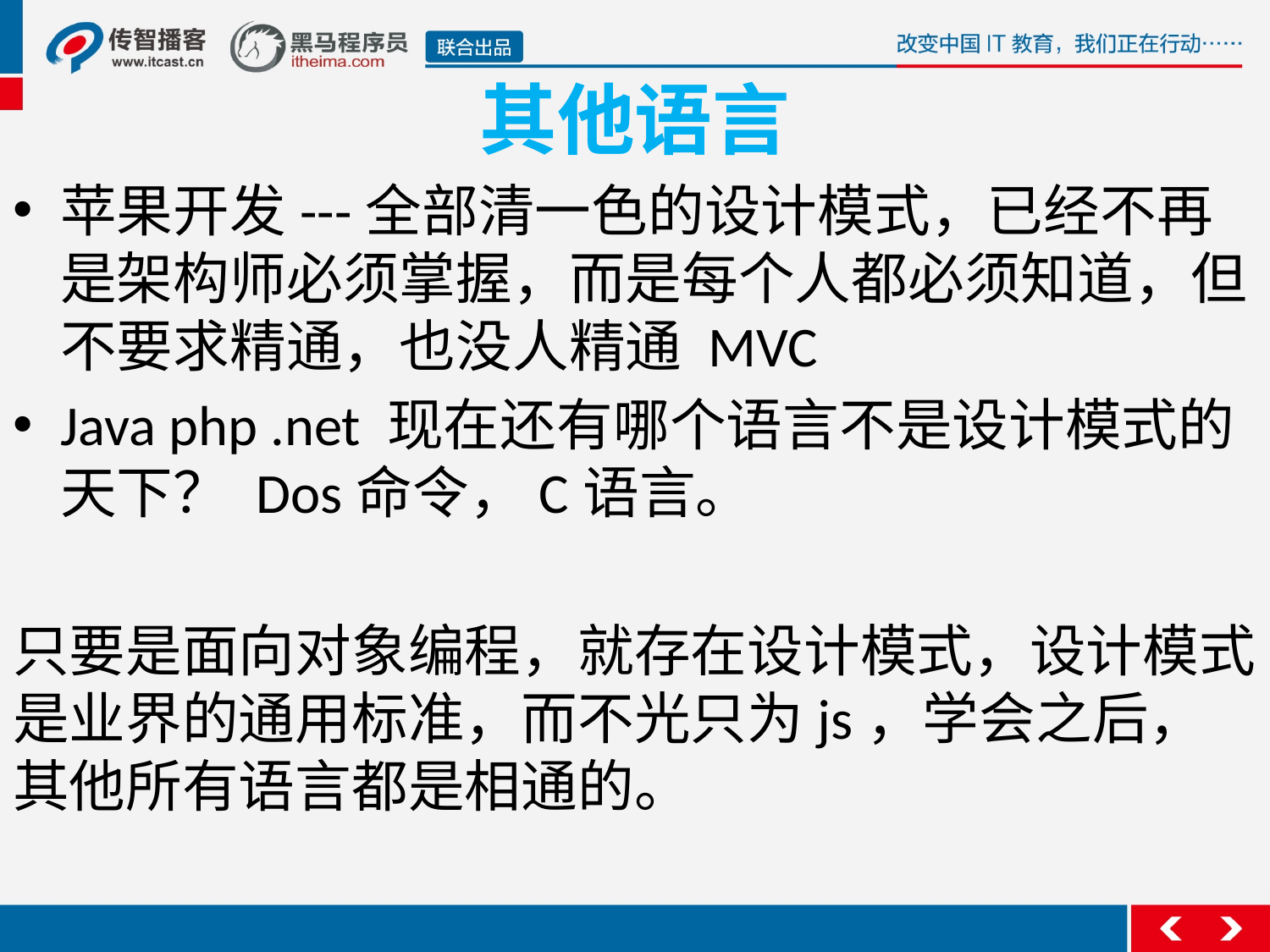

# 其他语言
苹果开发---全部清一色的设计模式，已经不再是架构师必须掌握，而是每个人都必须知道，但不要求精通，也没人精通 MVC
Java php .net 现在还有哪个语言不是设计模式的天下？ Dos命令，C语言。

只要是面向对象编程，就存在设计模式，设计模式是业界的通用标准，而不光只为js，学会之后，其他所有语言都是相通的。